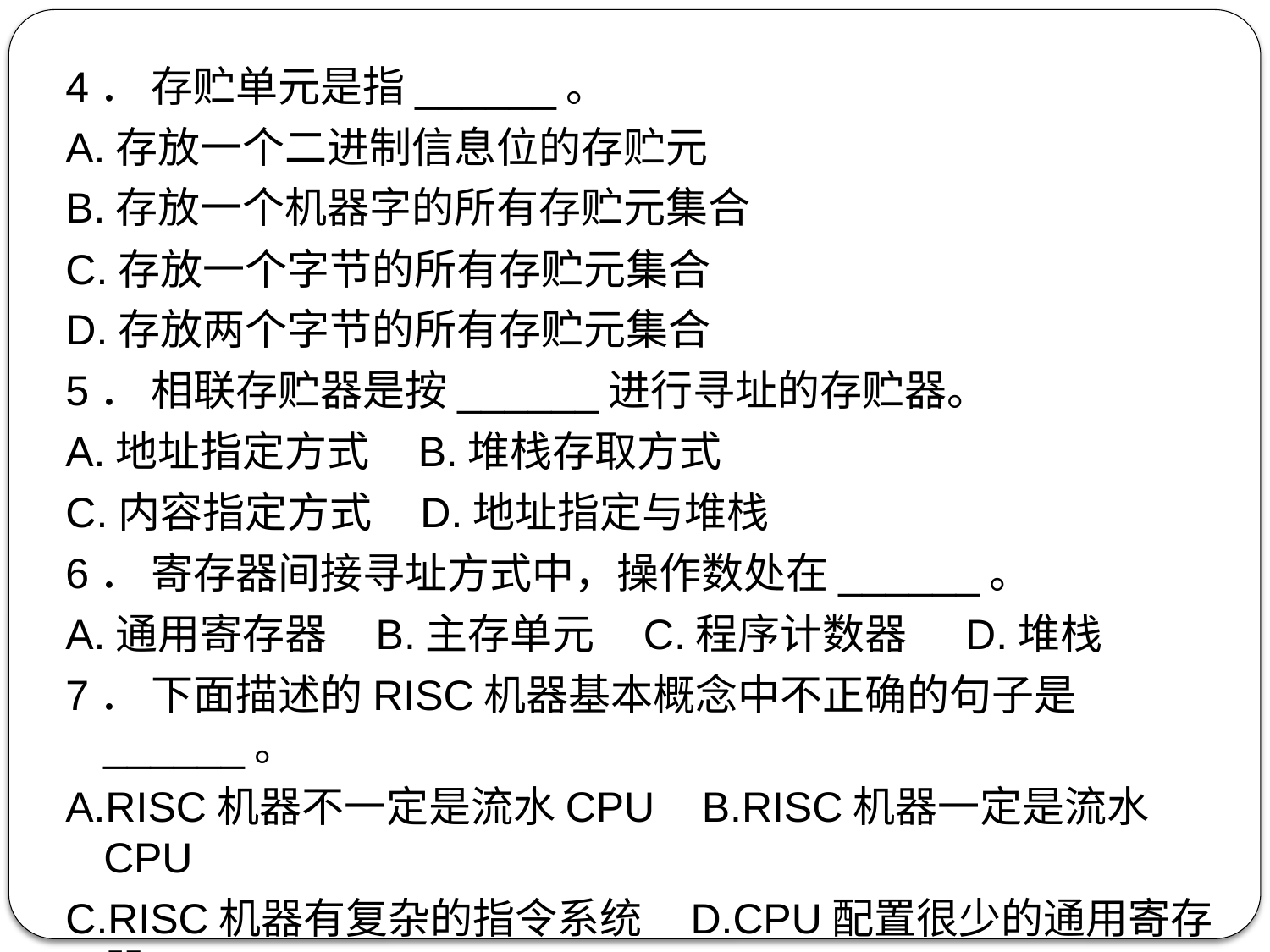

4． 存贮单元是指______。
A.存放一个二进制信息位的存贮元
B.存放一个机器字的所有存贮元集合
C.存放一个字节的所有存贮元集合
D.存放两个字节的所有存贮元集合
5． 相联存贮器是按______进行寻址的存贮器。
A.地址指定方式    B.堆栈存取方式
C.内容指定方式    D.地址指定与堆栈
6． 寄存器间接寻址方式中，操作数处在______。
A.通用寄存器    B.主存单元    C.程序计数器     D.堆栈
7． 下面描述的RISC机器基本概念中不正确的句子是______。
A.RISC机器不一定是流水CPU    B.RISC机器一定是流水CPU
C.RISC机器有复杂的指令系统    D.CPU配置很少的通用寄存器